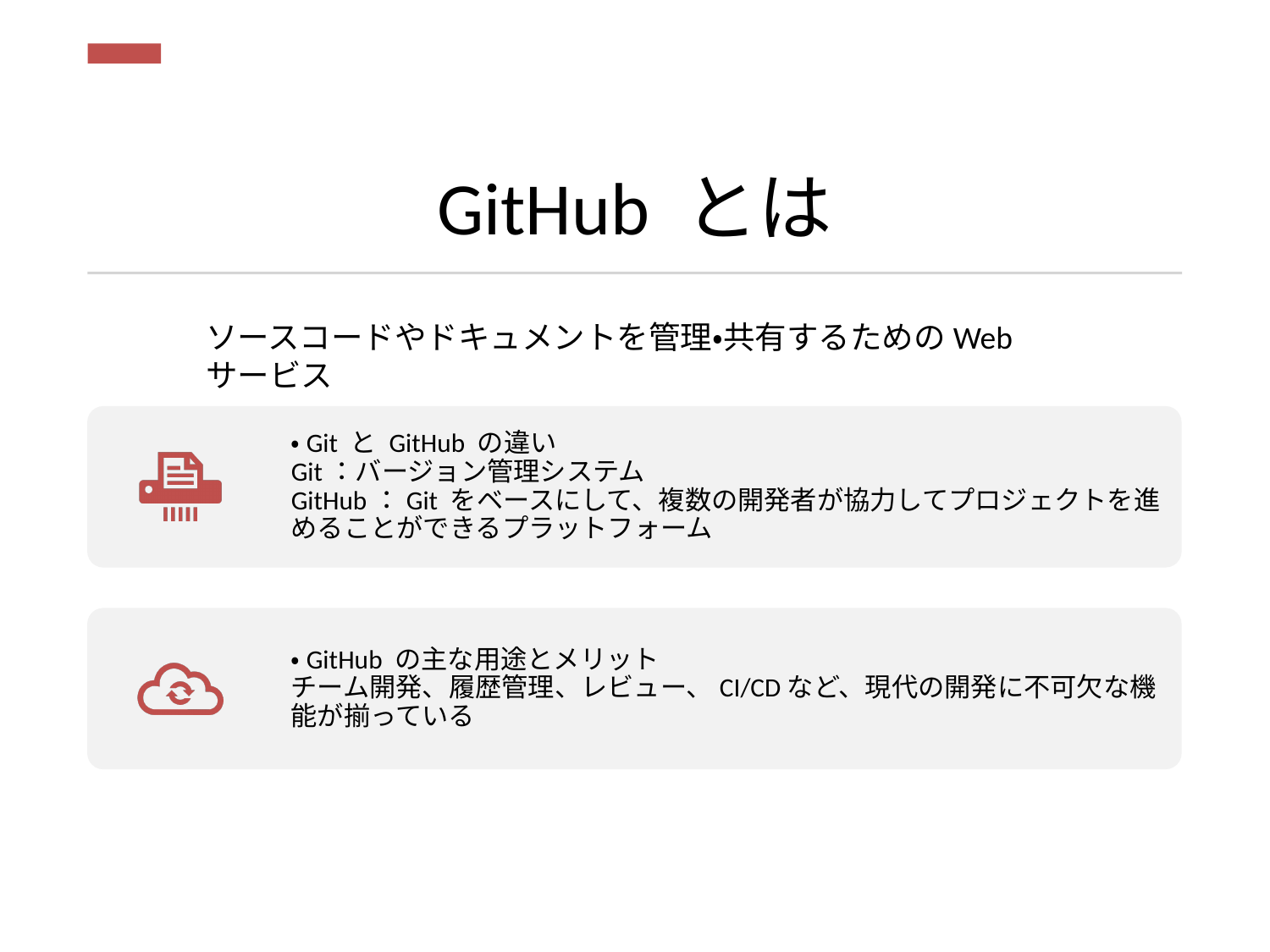

# GitHub とは

ソースコードやドキュメントを管理・共有するためのWebサービス
・Git と GitHub の違い
Git：バージョン管理システム
GitHub：Git をベースにして、複数の開発者が協力してプロジェクトを進めることができるプラットフォーム
・GitHub の主な用途とメリット
チーム開発、履歴管理、レビュー、CI/CDなど、現代の開発に不可欠な機能が揃っている